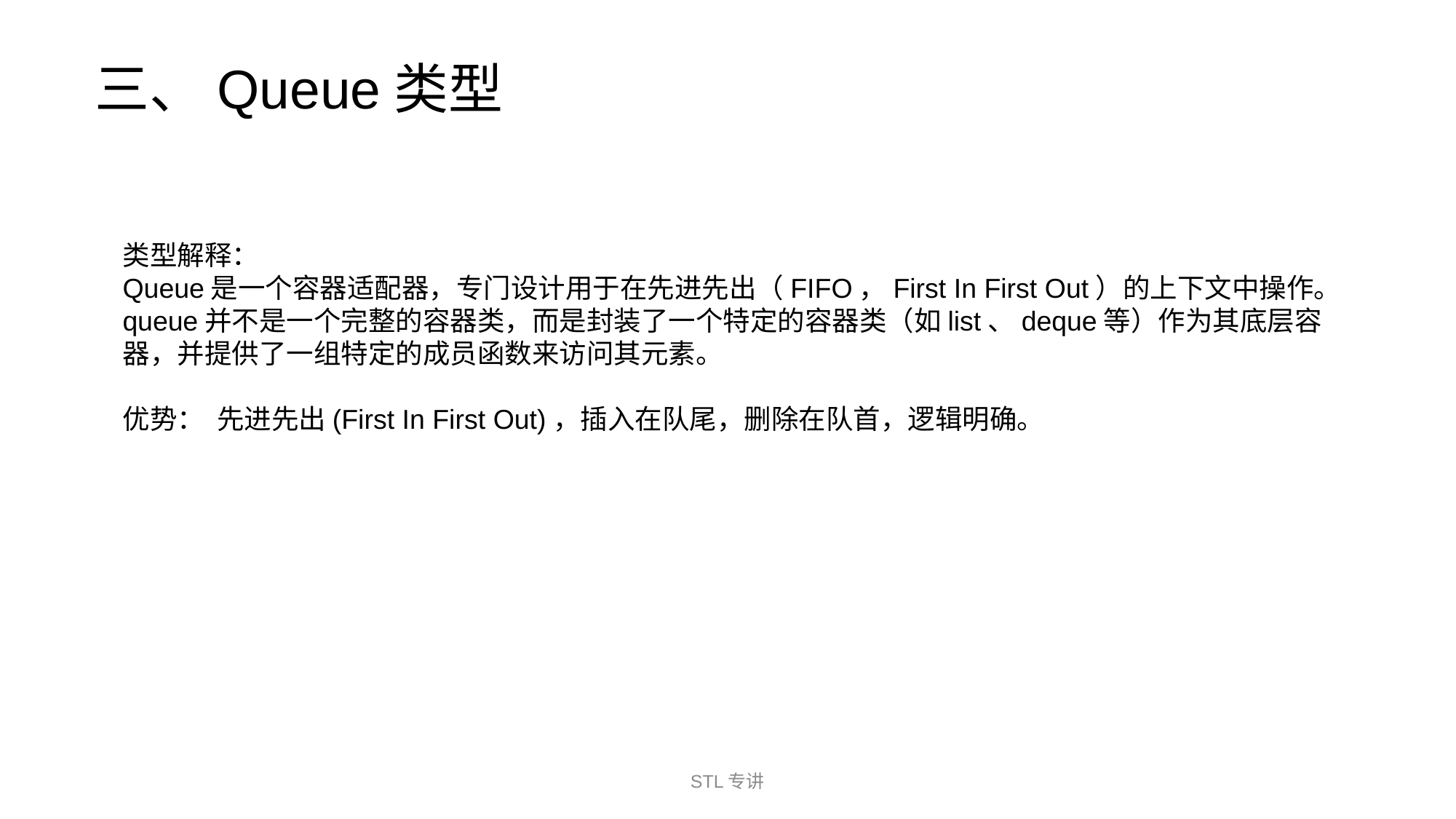

三、Queue类型
类型解释：
Queue是一个容器适配器，专门设计用于在先进先出（FIFO，First In First Out）的上下文中操作‌。queue并不是一个完整的容器类，而是封装了一个特定的容器类（如list、deque等）作为其底层容器，并提供了一组特定的成员函数来访问其元素‌。

优势：  先进先出(First In First Out)，插入在队尾，删除在队首，逻辑明确。

STL专讲
18